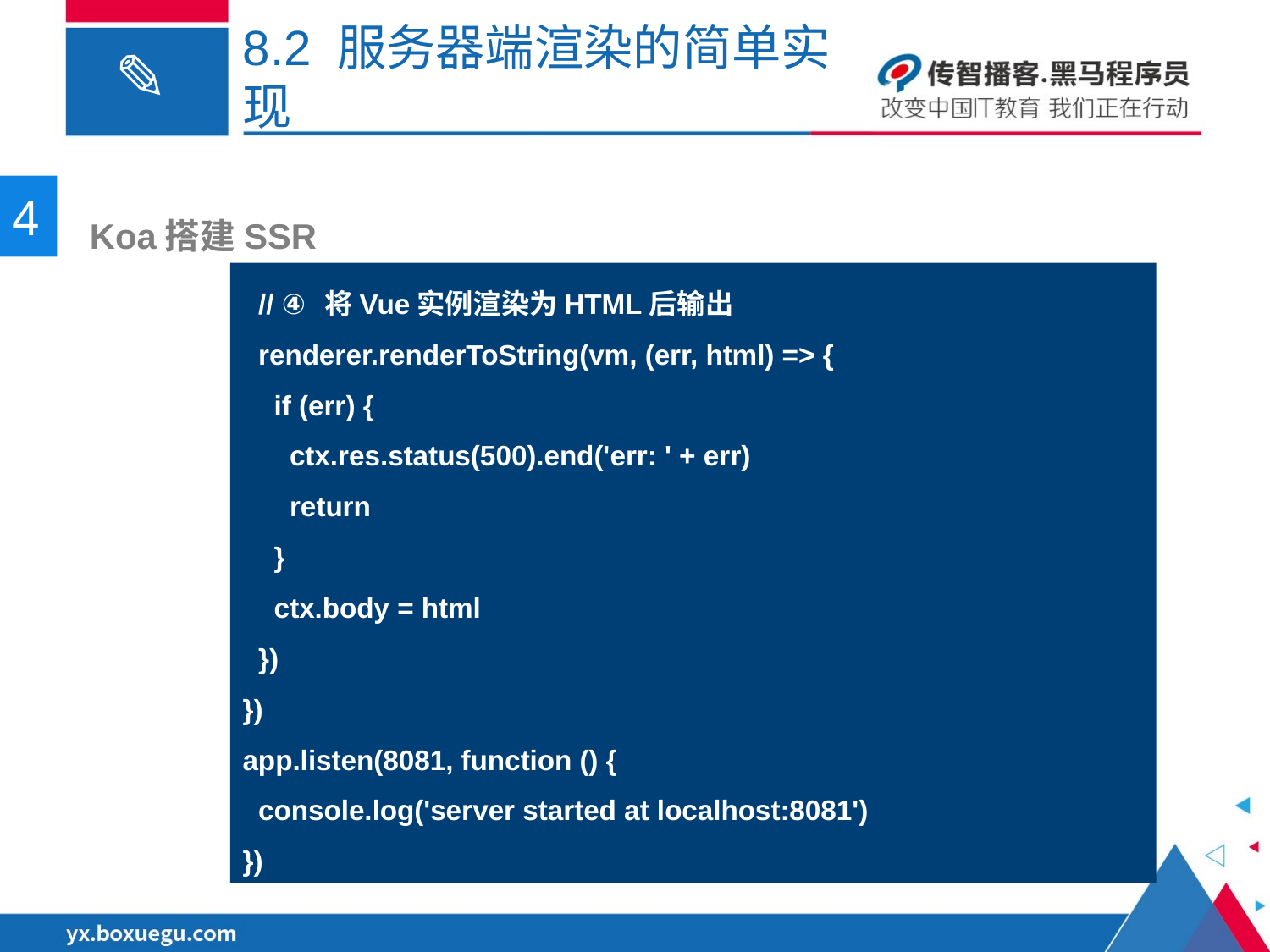

# 8.2 服务器端渲染的简单实现

4
  Koa搭建SSR
  // ④ 将Vue实例渲染为HTML后输出
  renderer.renderToString(vm, (err, html) => {
    if (err) {
      ctx.res.status(500).end('err: ' + err)
      return
    }
    ctx.body = html
  })
})
app.listen(8081, function () {
  console.log('server started at localhost:8081')
})